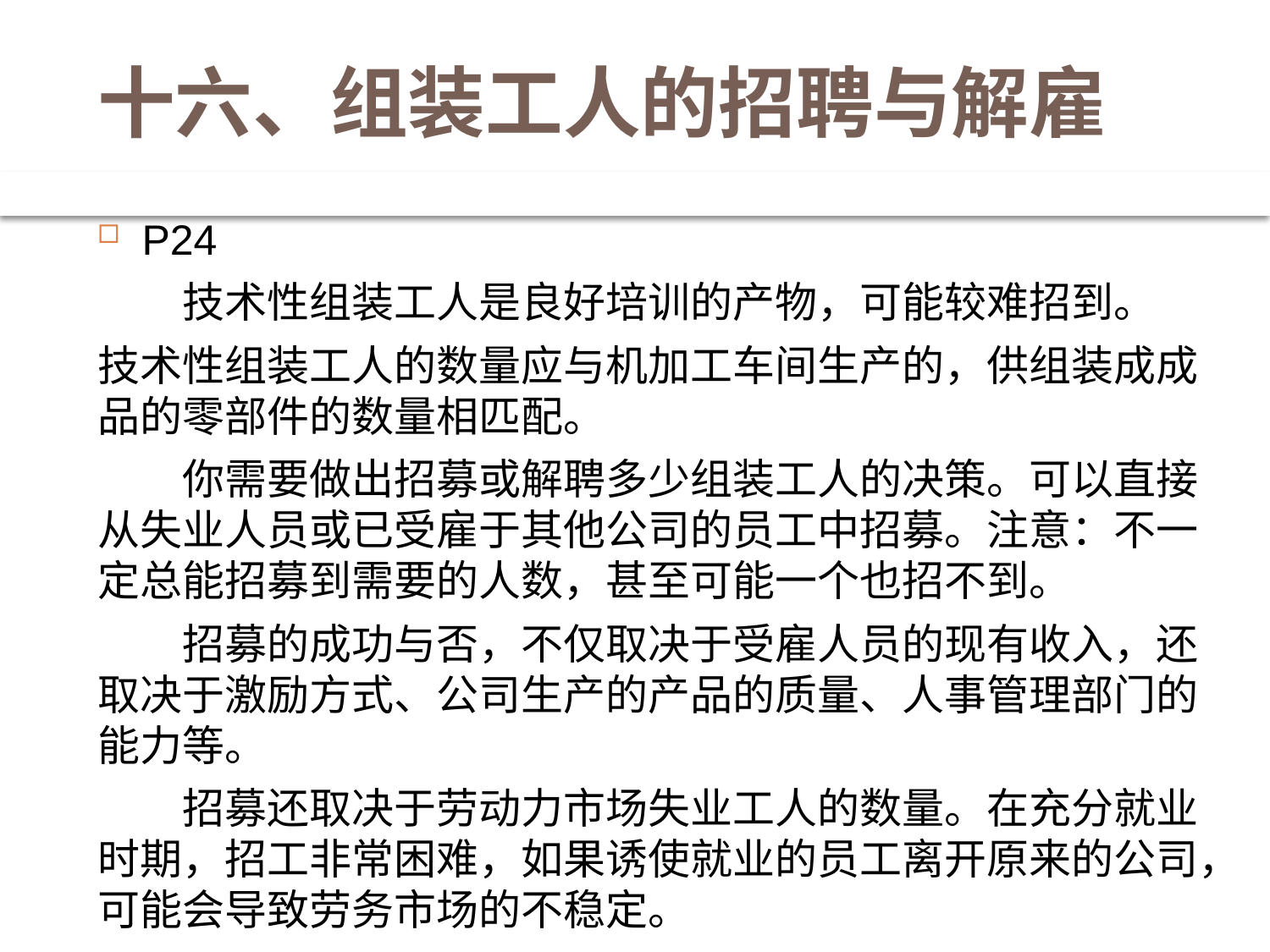

# 十六、组装工人的招聘与解雇
P24
　　技术性组装工人是良好培训的产物，可能较难招到。
技术性组装工人的数量应与机加工车间生产的，供组装成成品的零部件的数量相匹配。
　　你需要做出招募或解聘多少组装工人的决策。可以直接从失业人员或已受雇于其他公司的员工中招募。注意：不一定总能招募到需要的人数，甚至可能一个也招不到。
　　招募的成功与否，不仅取决于受雇人员的现有收入，还取决于激励方式、公司生产的产品的质量、人事管理部门的能力等。
　　招募还取决于劳动力市场失业工人的数量。在充分就业时期，招工非常困难，如果诱使就业的员工离开原来的公司，可能会导致劳务市场的不稳定。